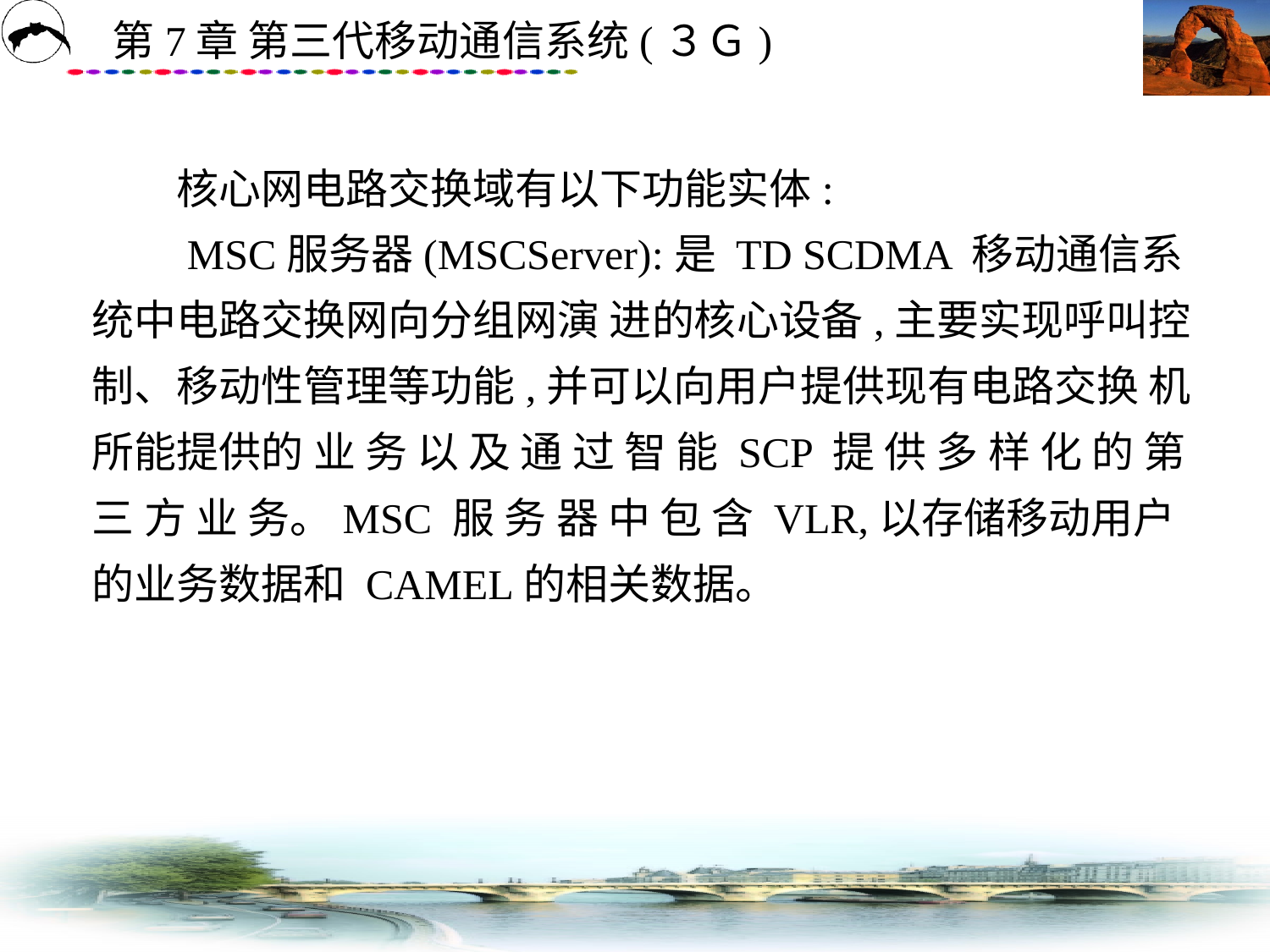

# 核心网电路交换域有以下功能实体: 　　MSC服务器(MSCServer):是 TD SCDMA 移动通信系统中电路交换网向分组网演 进的核心设备,主要实现呼叫控制、移动性管理等功能,并可以向用户提供现有电路交换 机所能提供的 业 务 以 及 通 过 智 能 SCP 提 供 多 样 化 的 第 三 方 业 务。MSC 服 务 器 中 包 含 VLR,以存储移动用户的业务数据和 CAMEL的相关数据。